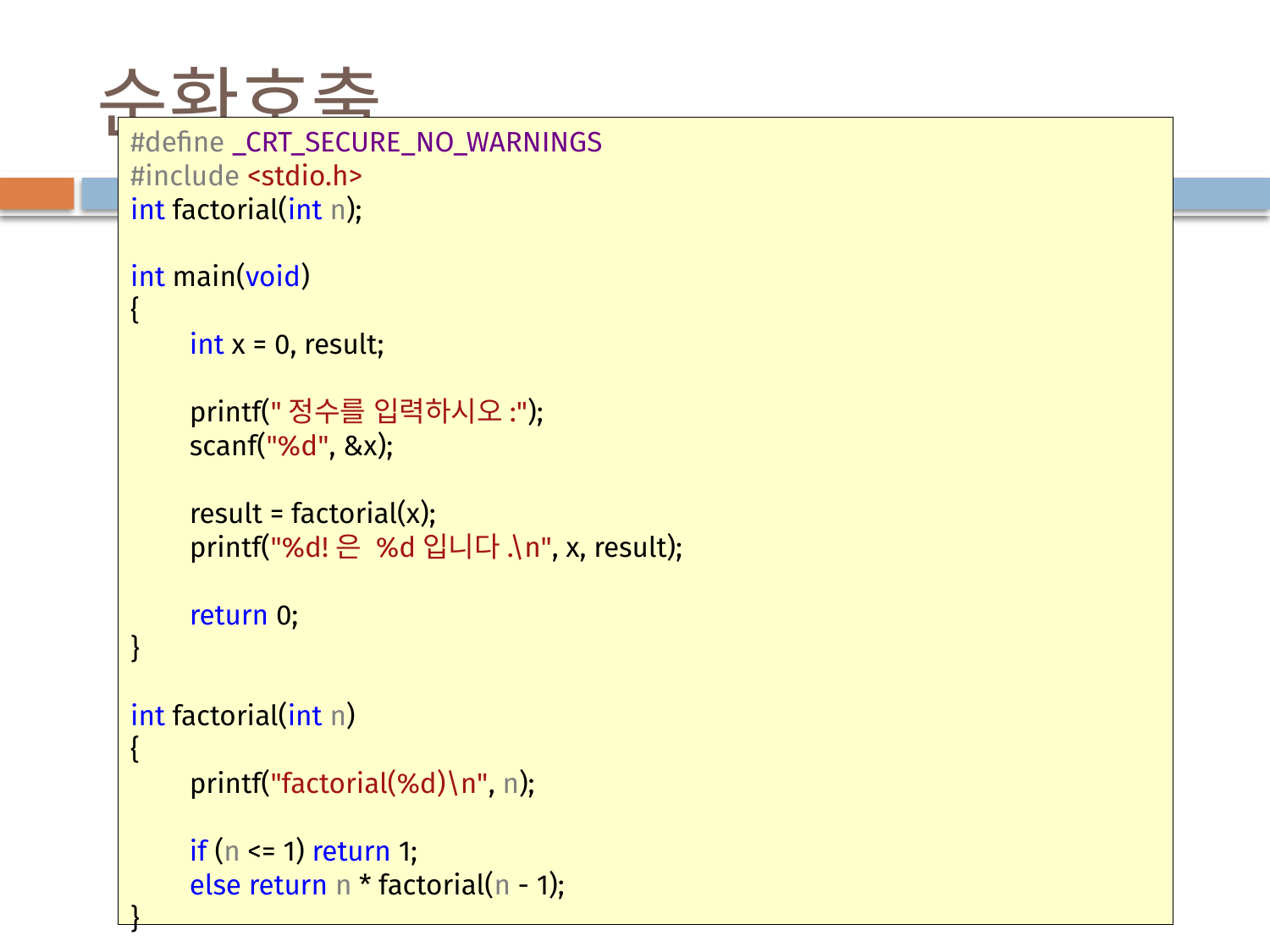

# 순환호출
#define _CRT_SECURE_NO_WARNINGS
#include <stdio.h>
int factorial(int n);

int main(void)
{
        int x = 0, result;

        printf("정수를 입력하시오:");
        scanf("%d", &x);

        result = factorial(x);
        printf("%d!은 %d입니다.\n", x, result);

        return 0;
}

int factorial(int n)
{
        printf("factorial(%d)\n", n);

        if (n <= 1) return 1;
        else return n * factorial(n - 1);
}